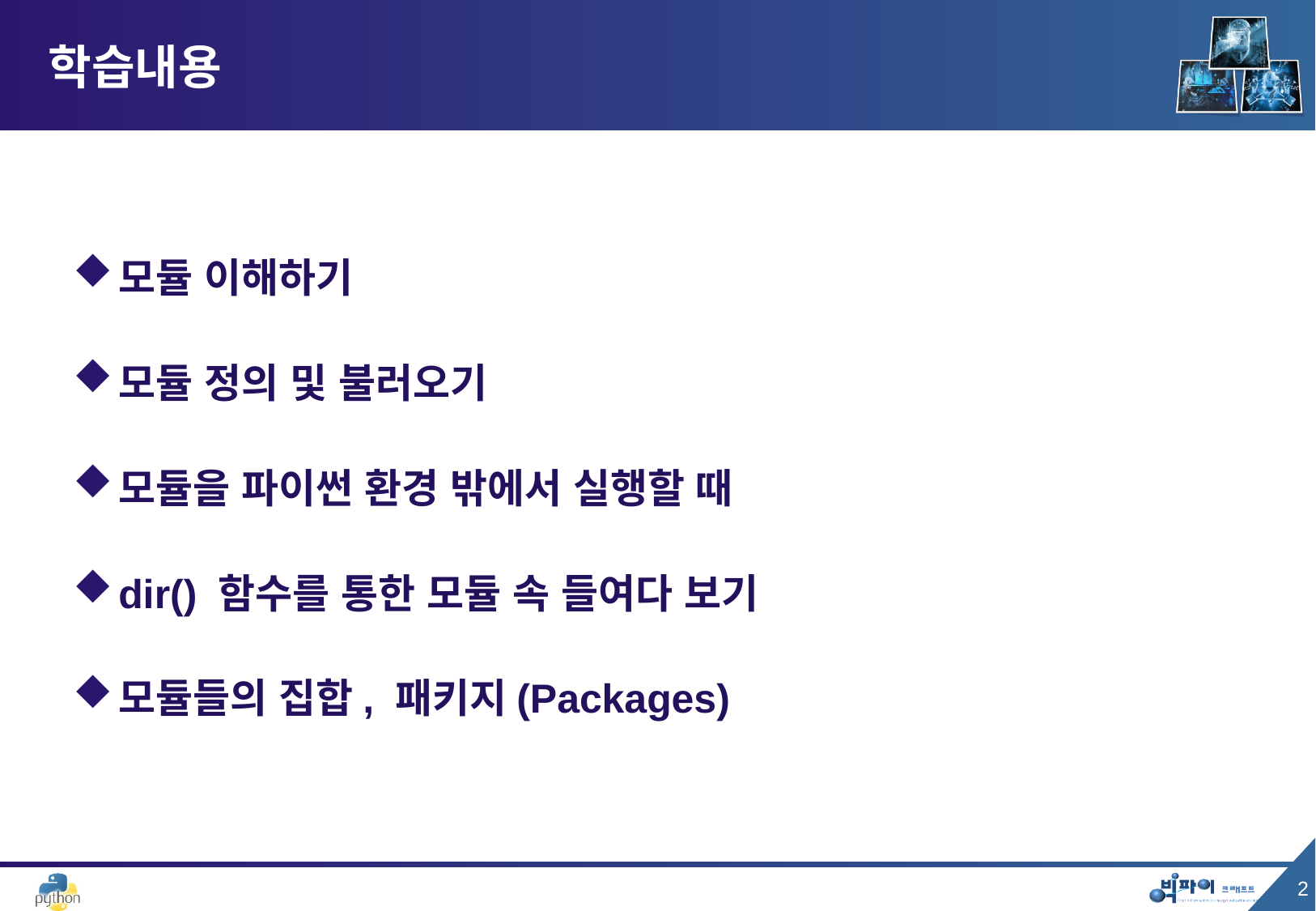

# 학습내용
모듈 이해하기
모듈 정의 및 불러오기
모듈을 파이썬 환경 밖에서 실행할 때
dir() 함수를 통한 모듈 속 들여다 보기
모듈들의 집합, 패키지(Packages)